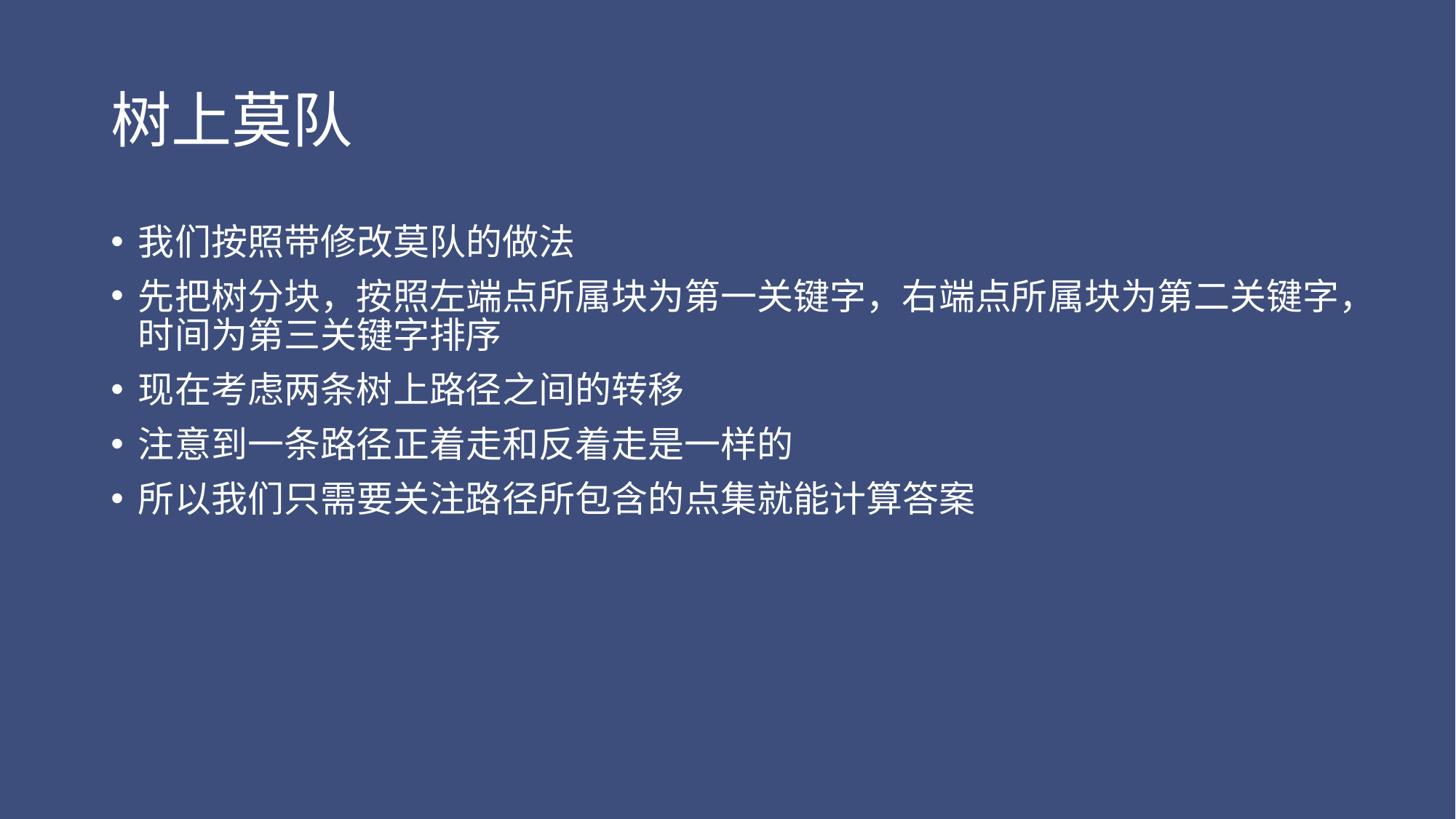

# 树上莫队
我们按照带修改莫队的做法
先把树分块，按照左端点所属块为第一关键字，右端点所属块为第二关键字，时间为第三关键字排序
现在考虑两条树上路径之间的转移
注意到一条路径正着走和反着走是一样的
所以我们只需要关注路径所包含的点集就能计算答案